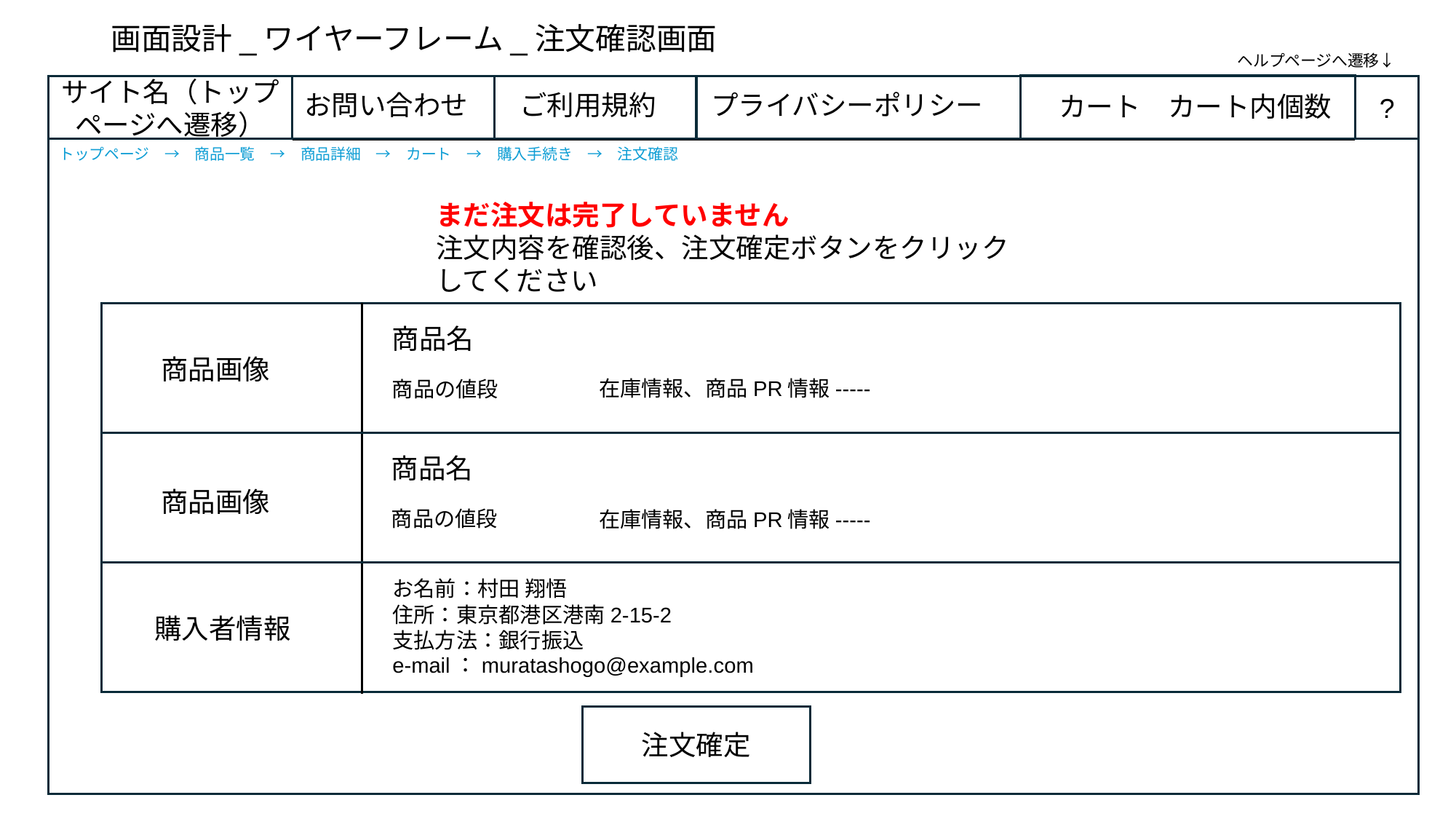

# 画面設計_ワイヤーフレーム_注文確認画面
ヘルプページへ遷移↓
プライバシーポリシー

ご利用規約

お問い合わせ
サイト名（トップページへ遷移）

?
カート　カート内個数
トップページ　→　商品一覧　→　商品詳細　→　カート　→　購入手続き　→　注文確認
まだ注文は完了していません
注文内容を確認後、注文確定ボタンをクリックしてください

商品名
商品画像
在庫情報、商品PR情報-----
商品の値段

商品名
商品画像
商品の値段
在庫情報、商品PR情報-----

お名前：村田 翔悟
住所：東京都港区港南2-15-2
支払方法：銀行振込
e-mail：muratashogo@example.com
購入者情報
注文確定